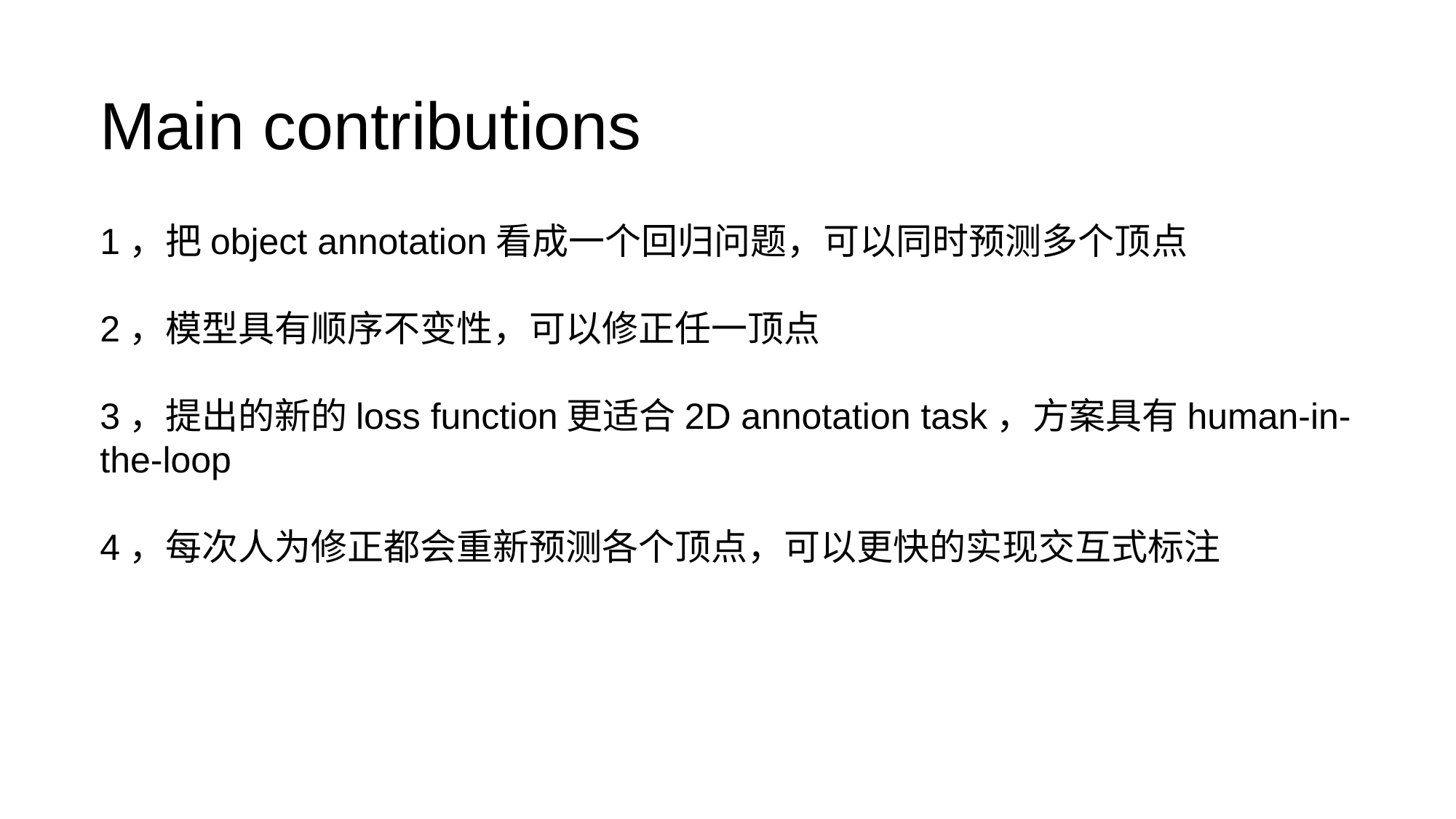

Main contributions
# 1，把object annotation看成一个回归问题，可以同时预测多个顶点

2，模型具有顺序不变性，可以修正任一顶点

3，提出的新的loss function更适合2D annotation task，方案具有human-in-the-loop

4，每次人为修正都会重新预测各个顶点，可以更快的实现交互式标注